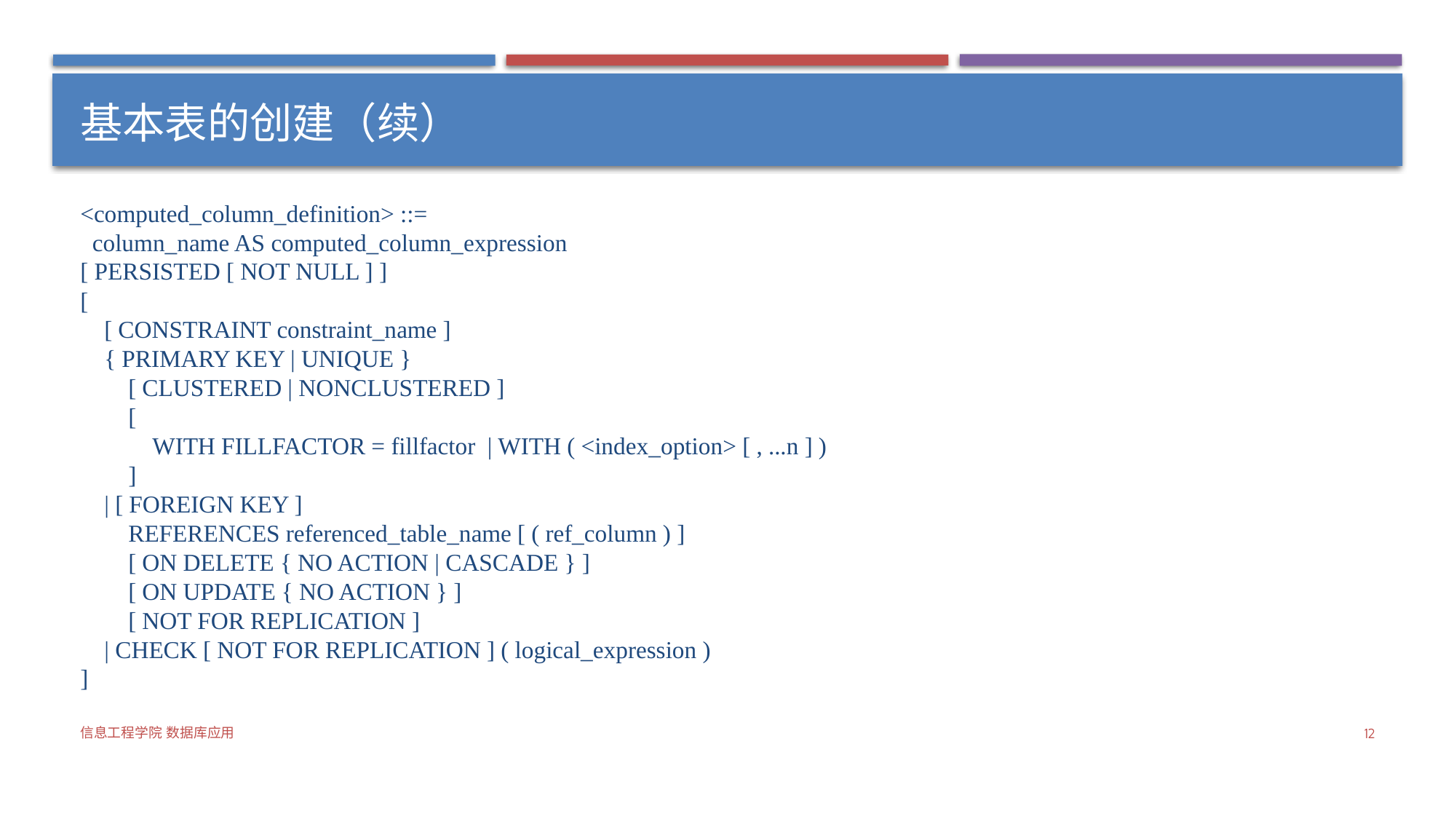

# 基本表的创建（续）
<computed_column_definition> ::=
  column_name AS computed_column_expression
[ PERSISTED [ NOT NULL ] ]
[
    [ CONSTRAINT constraint_name ]
    { PRIMARY KEY | UNIQUE }
        [ CLUSTERED | NONCLUSTERED ]
        [
            WITH FILLFACTOR = fillfactor  | WITH ( <index_option> [ , ...n ] )
        ]
    | [ FOREIGN KEY ]
        REFERENCES referenced_table_name [ ( ref_column ) ]
        [ ON DELETE { NO ACTION | CASCADE } ]
        [ ON UPDATE { NO ACTION } ]
        [ NOT FOR REPLICATION ]
    | CHECK [ NOT FOR REPLICATION ] ( logical_expression )
]

信息工程学院 数据库应用
12